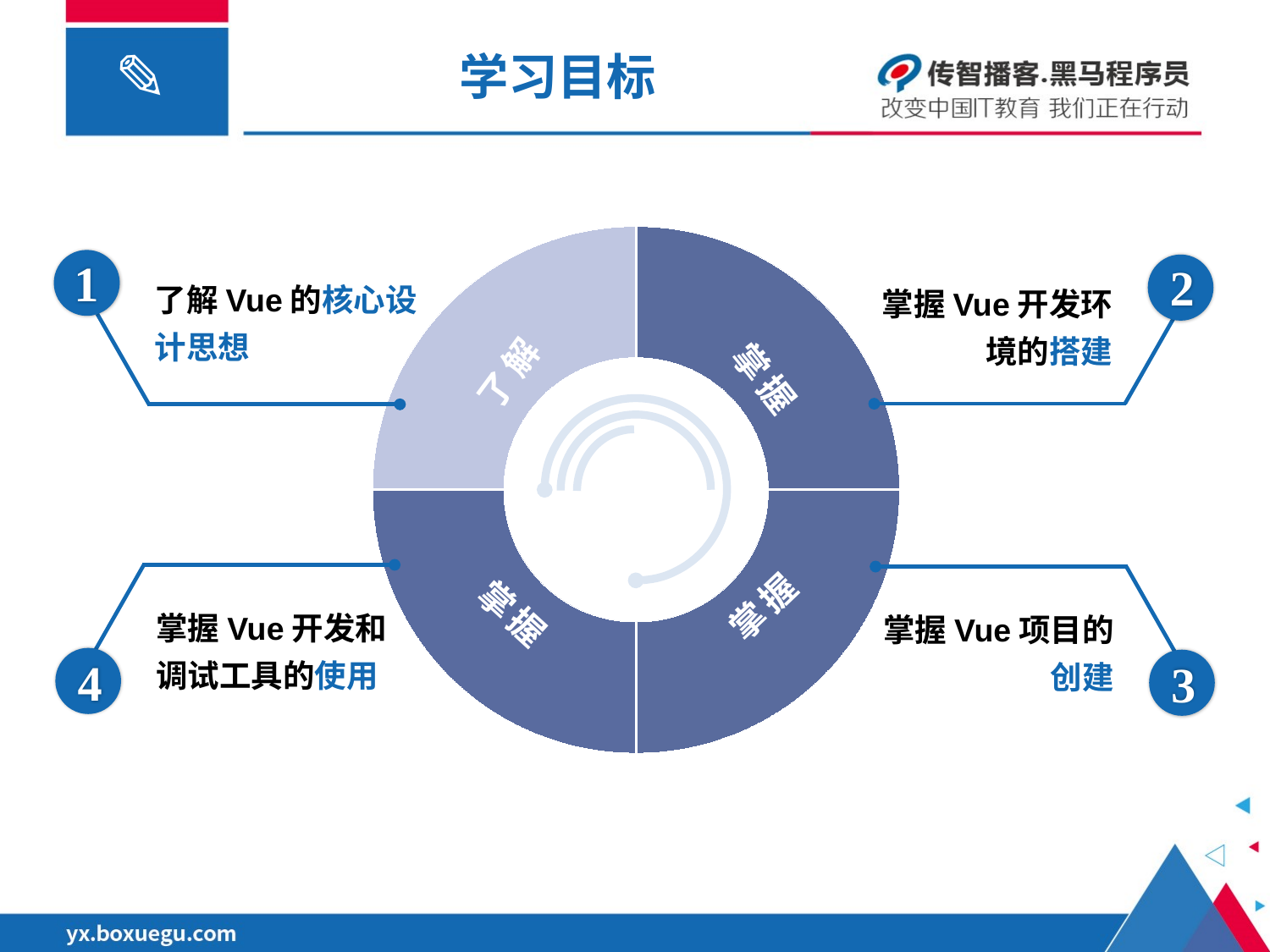

# 学习目标

### Chart

| Category | 销售额 |
|---|---|
| 熟悉知识 | 2.0 |
| 熟悉知识 | 2.0 |
| 熟悉知识 | 2.0 |
| 熟悉知识 | 2.0 |
了解
掌握

掌握
1

了解Vue的核心设计思想
2

掌握Vue开发环境的搭建
4

掌握Vue开发和调试工具的使用
3

掌握Vue项目的创建